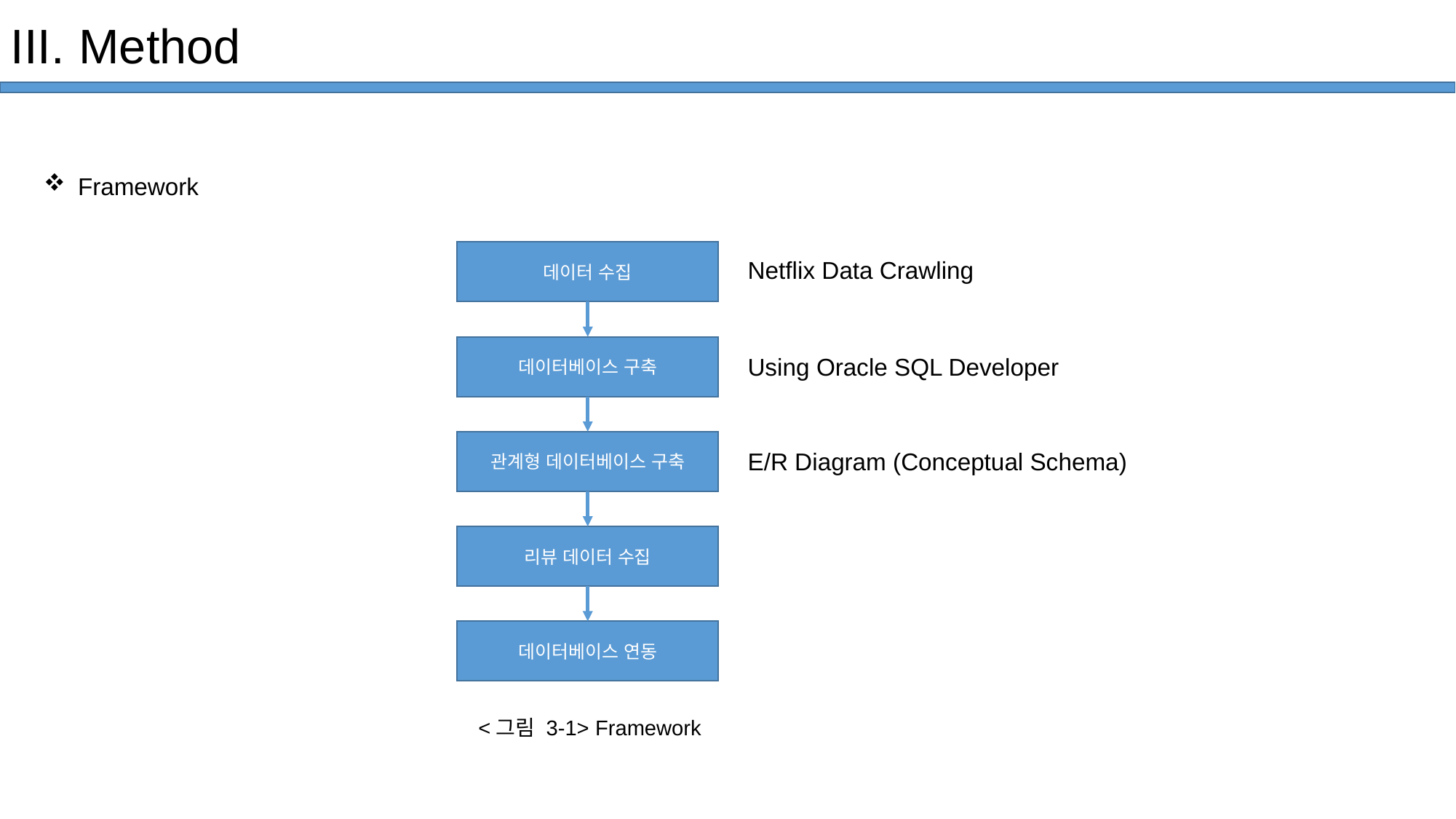

Method

Framework
데이터 수집
Netflix Data Crawling
데이터베이스 구축
Using Oracle SQL Developer
관계형 데이터베이스 구축
E/R Diagram (Conceptual Schema)
리뷰 데이터 수집
데이터베이스 연동
<그림 3-1> Framework